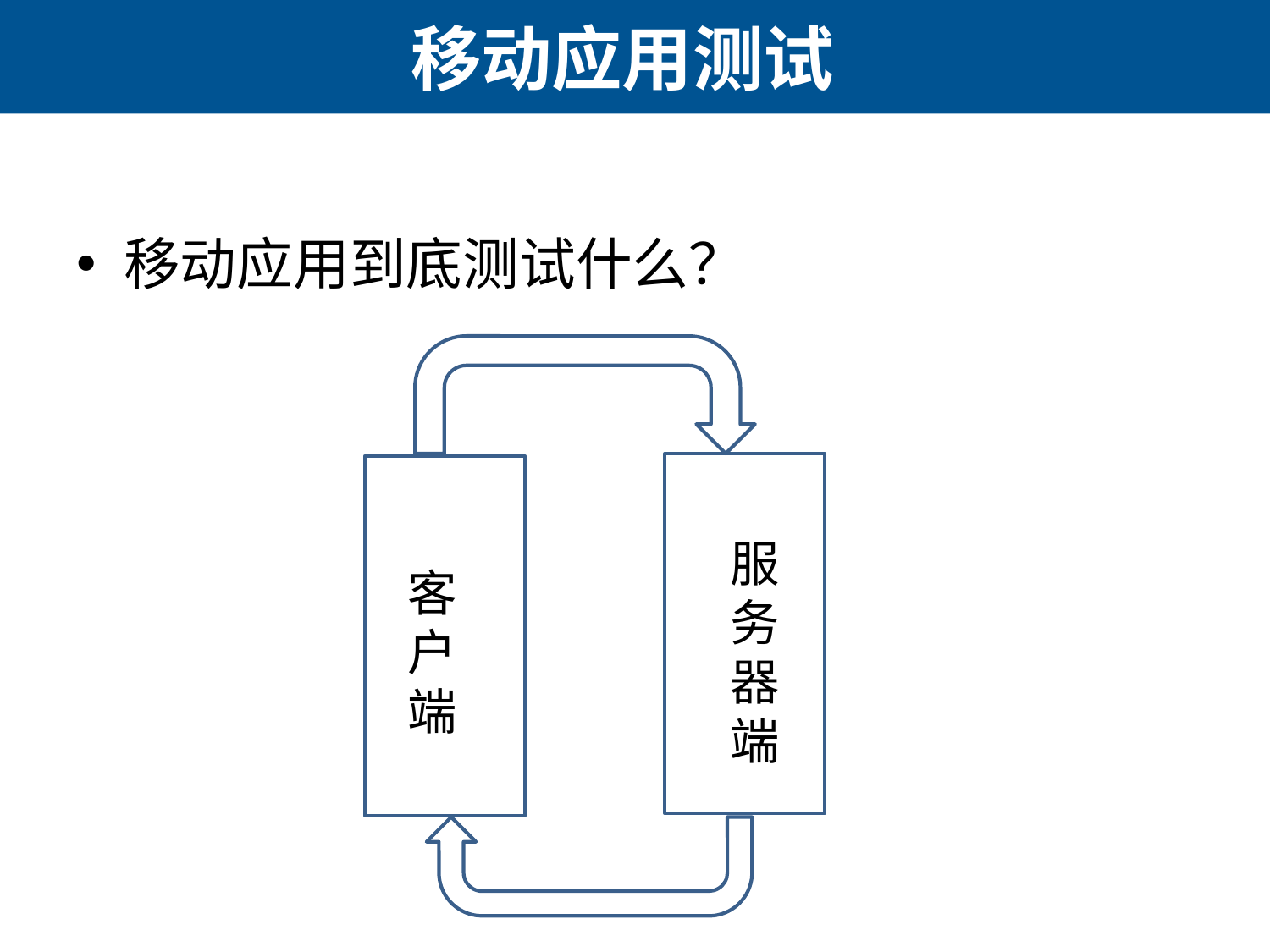

# 移动应用测试
移动应用到底测试什么？

服
务
器
端
客
户
端